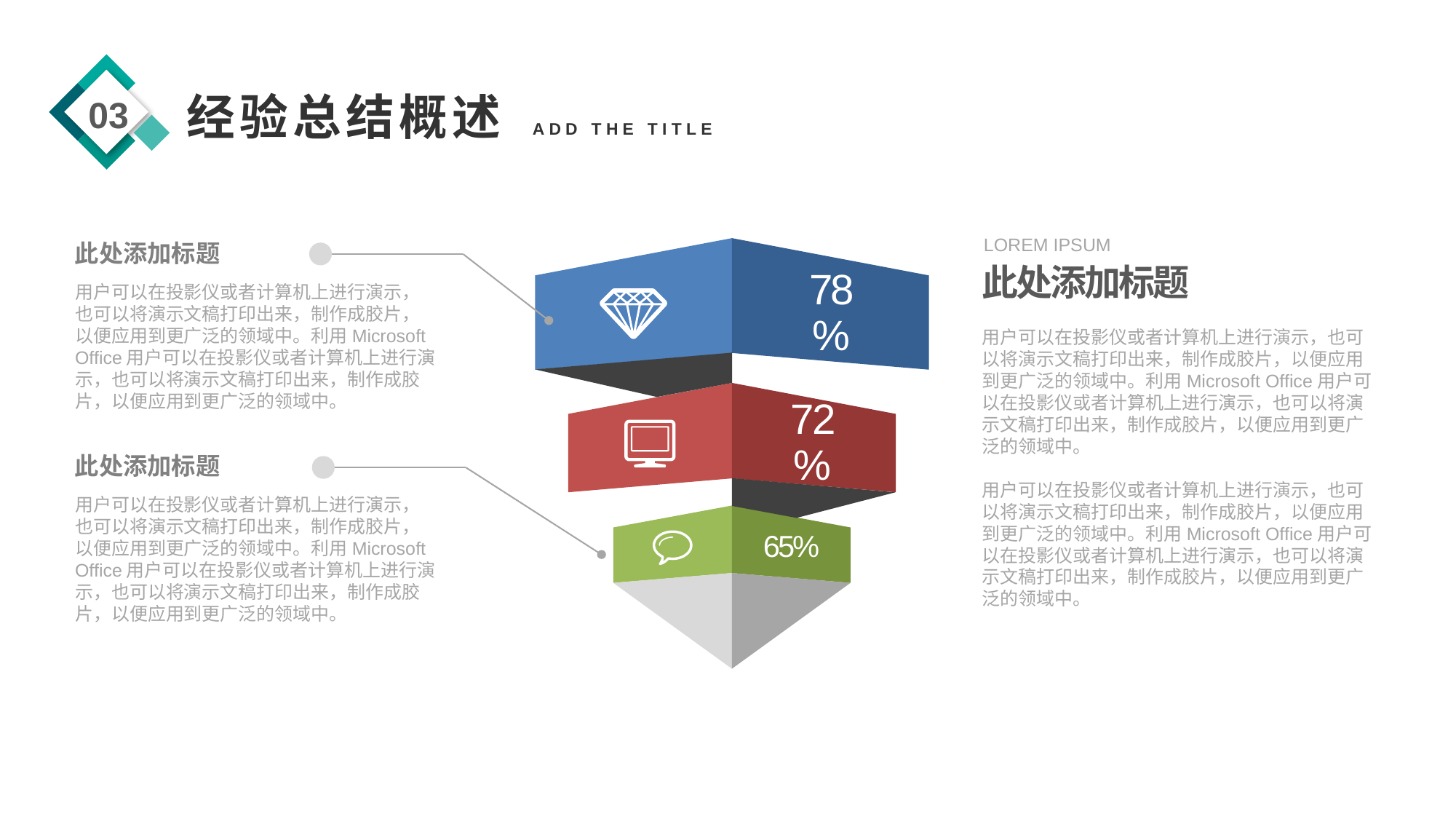

03
经验总结概述 ADD THE TITLE
LOREM IPSUM
此处添加标题

此处添加标题
用户可以在投影仪或者计算机上进行演示，也可以将演示文稿打印出来，制作成胶片，以便应用到更广泛的领域中。利用Microsoft Office用户可以在投影仪或者计算机上进行演示，也可以将演示文稿打印出来，制作成胶片，以便应用到更广泛的领域中。
78%

用户可以在投影仪或者计算机上进行演示，也可以将演示文稿打印出来，制作成胶片，以便应用到更广泛的领域中。利用Microsoft Office用户可以在投影仪或者计算机上进行演示，也可以将演示文稿打印出来，制作成胶片，以便应用到更广泛的领域中。

用户可以在投影仪或者计算机上进行演示，也可以将演示文稿打印出来，制作成胶片，以便应用到更广泛的领域中。利用Microsoft Office用户可以在投影仪或者计算机上进行演示，也可以将演示文稿打印出来，制作成胶片，以便应用到更广泛的领域中。
72%

此处添加标题

用户可以在投影仪或者计算机上进行演示，也可以将演示文稿打印出来，制作成胶片，以便应用到更广泛的领域中。利用Microsoft Office用户可以在投影仪或者计算机上进行演示，也可以将演示文稿打印出来，制作成胶片，以便应用到更广泛的领域中。
65%